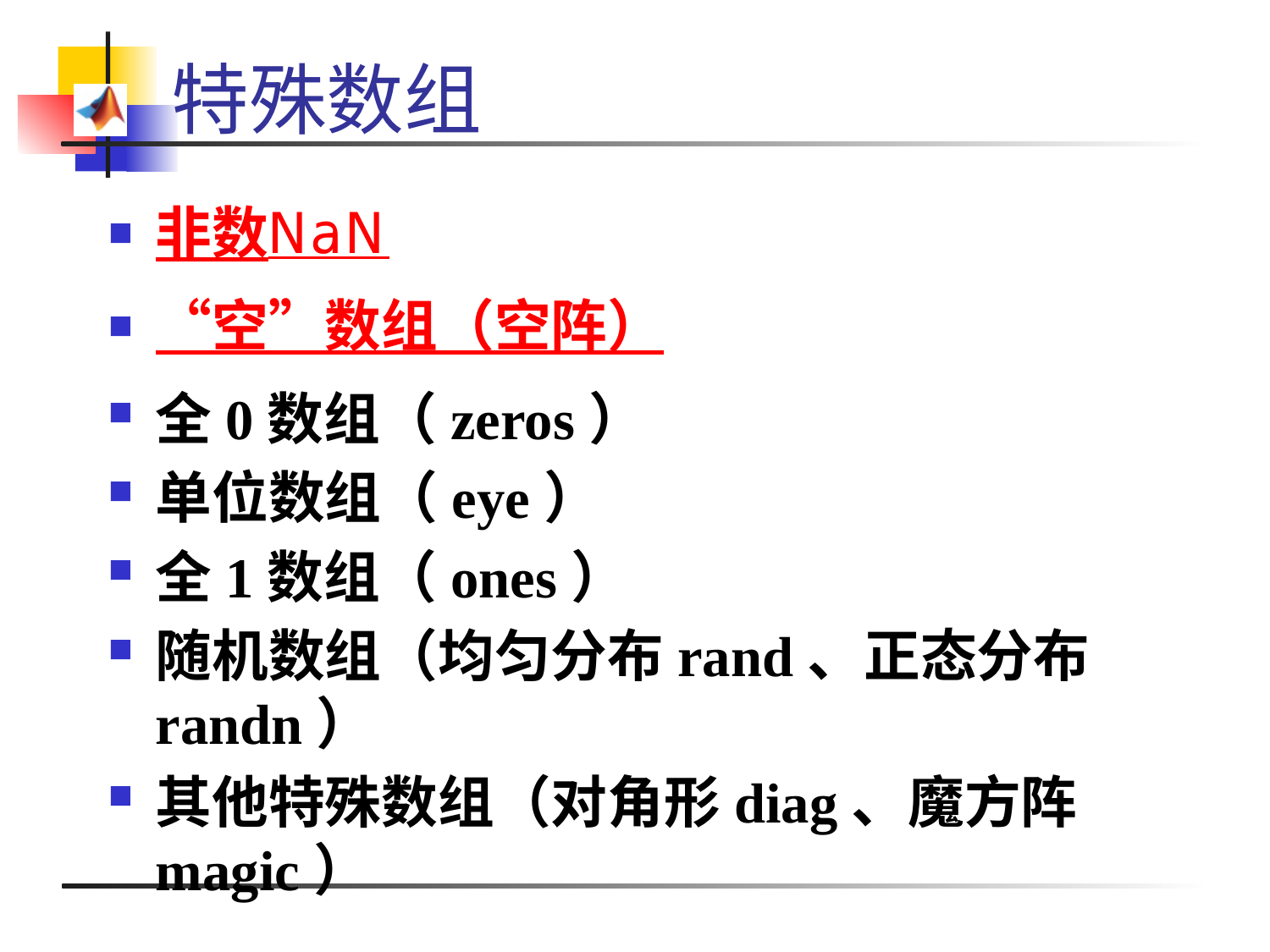

# 特殊数组
非数NaN
“空”数组（空阵）
全0数组（zeros）
单位数组（eye）
全1数组（ones）
随机数组（均匀分布rand、正态分布randn）
其他特殊数组（对角形diag、魔方阵magic）